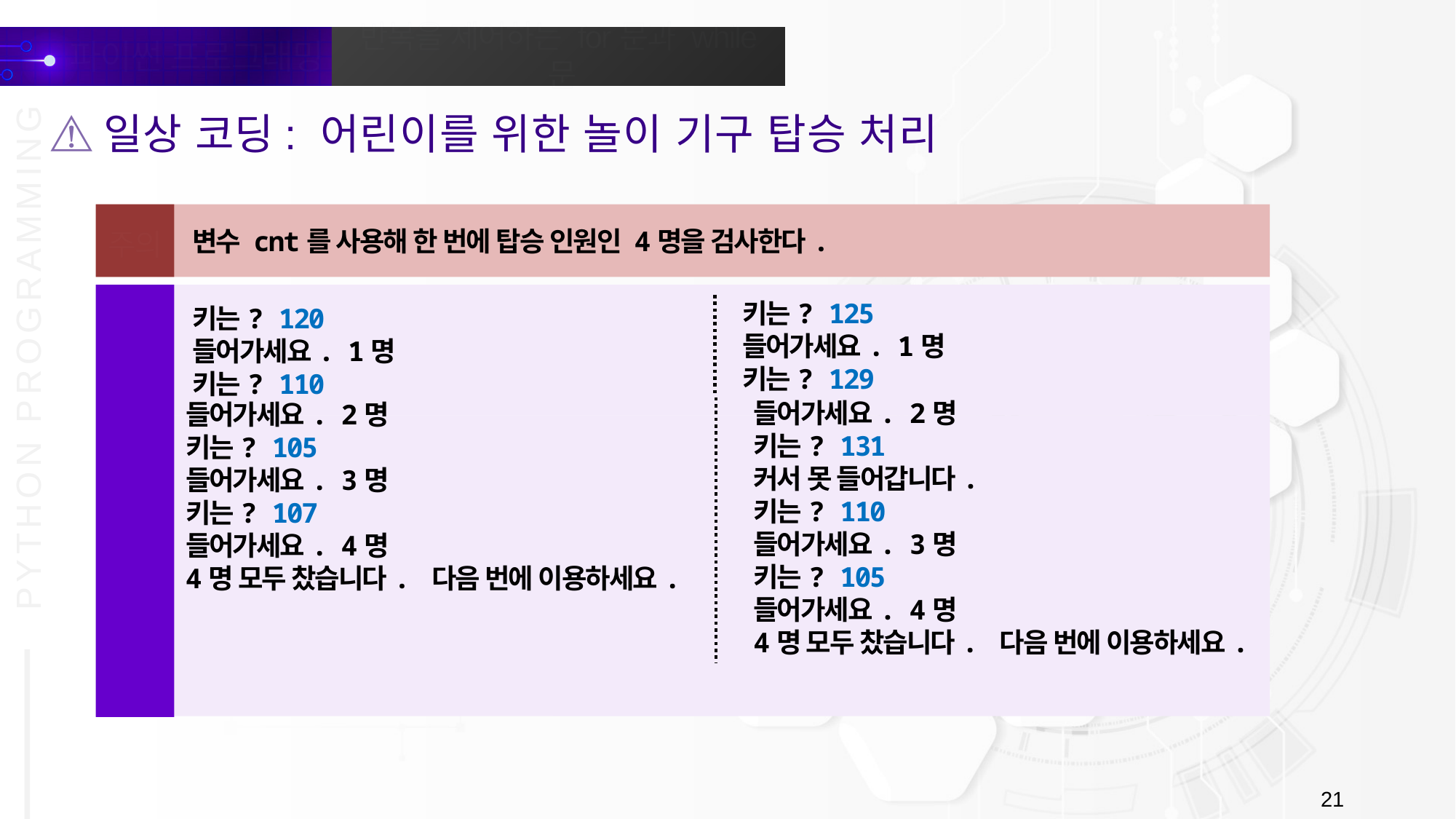

일상 코딩: 어린이를 위한 놀이 기구 탑승 처리
변수 cnt를 사용해 한 번에 탑승 인원인 4명을 검사한다.

주의
키는? 120
들어가세요. 1명
키는? 110

키는? 125
들어가세요. 1명
키는? 129
결과
들어가세요. 2명
키는? 131
커서 못 들어갑니다.
키는? 110
들어가세요. 3명
키는? 105
들어가세요. 4명
4명 모두 찼습니다. 다음 번에 이용하세요.
들어가세요. 2명
키는? 105
들어가세요. 3명
키는? 107
들어가세요. 4명
4명 모두 찼습니다. 다음 번에 이용하세요.

결과
21